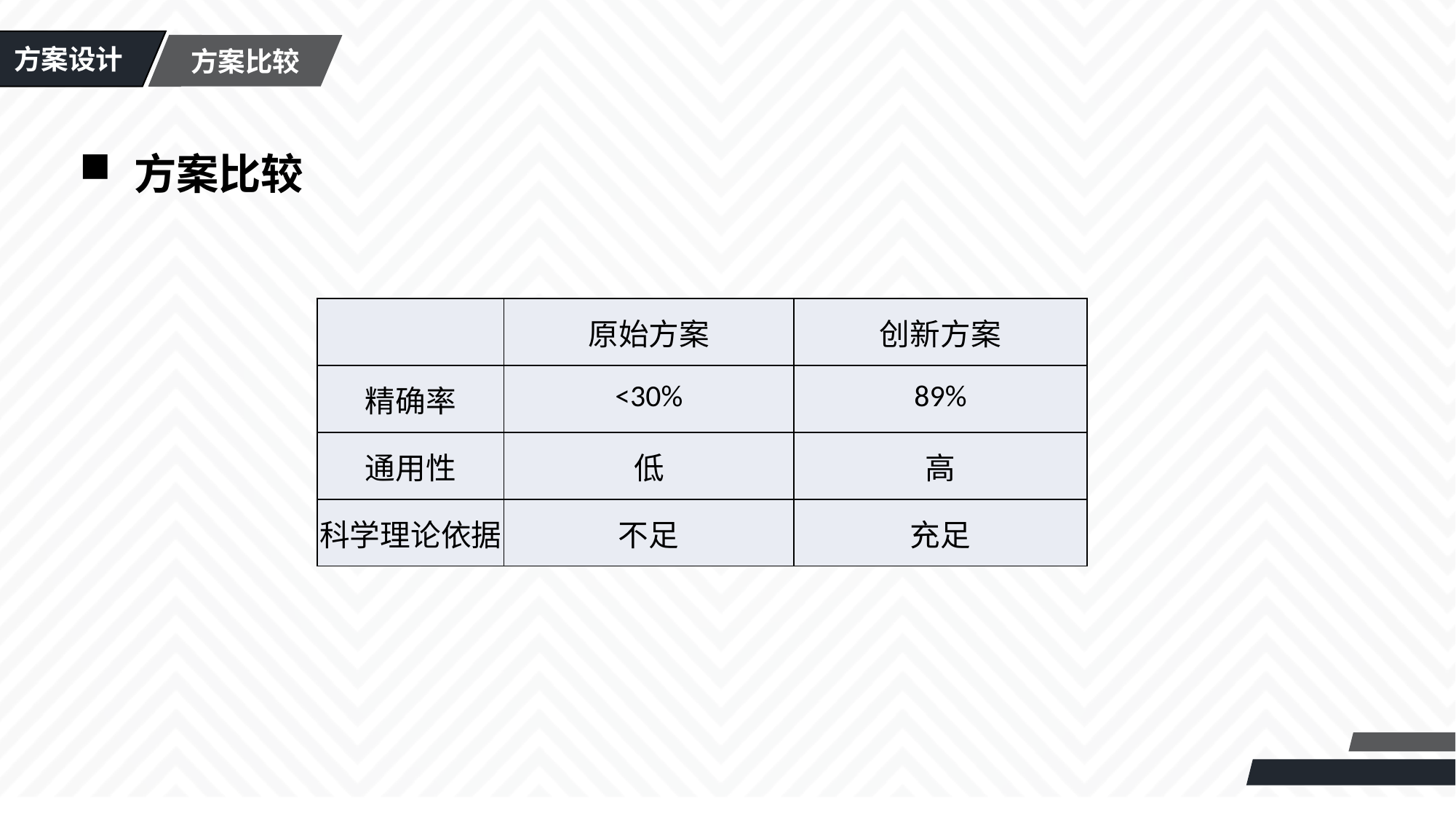

方案设计
方案比较
方案比较
|  | 原始方案 | 创新方案 |
| --- | --- | --- |
| 精确率 | <30% | 89% |
| 通用性 | 低 | 高 |
| 科学理论依据 | 不足 | 充足 |